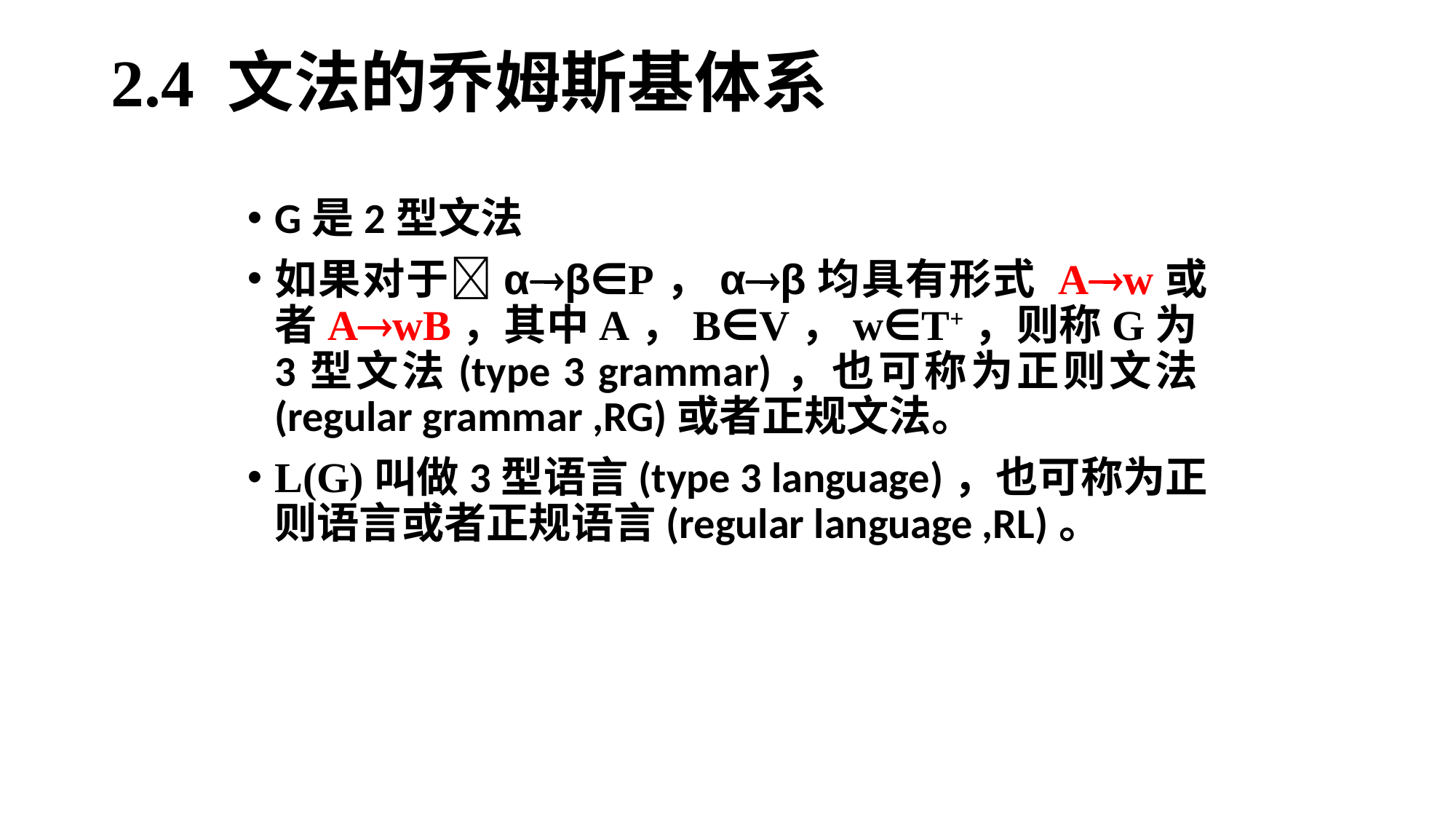

# 2.4 文法的乔姆斯基体系
G是2型文法
如果对于∀α→β∈P，α→β均具有形式 A→w或者A→wB，其中A，B∈V，w∈T+，则称G为3型文法(type 3 grammar)，也可称为正则文法(regular grammar ,RG)或者正规文法。
L(G)叫做3型语言(type 3 language)，也可称为正则语言或者正规语言(regular language ,RL)。
12